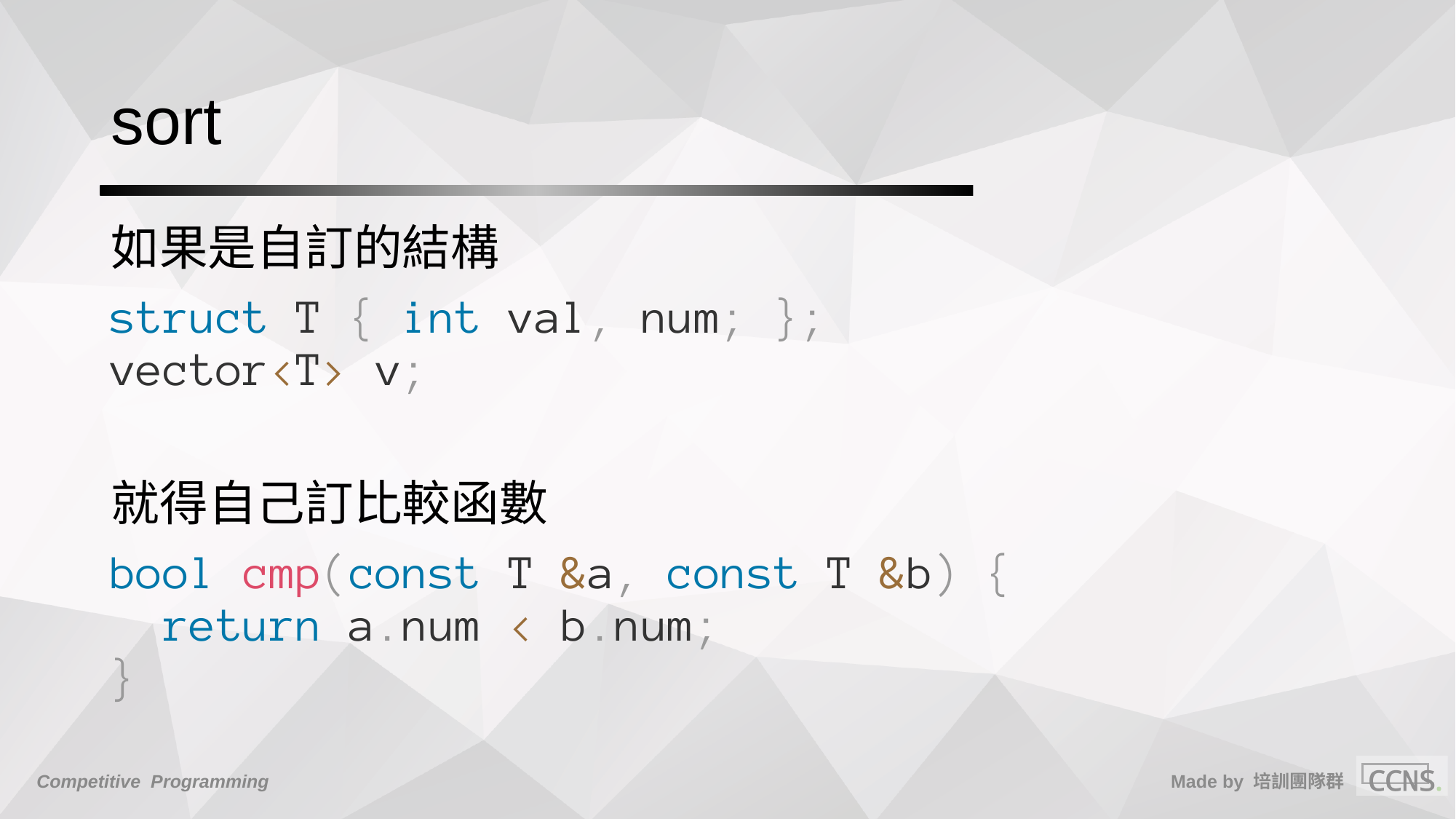

# sort
如果是自訂的結構
struct T { int val, num; };
vector<T> v;

就得自己訂比較函數
bool cmp(const T &a, const T &b) {
  return a.num < b.num;
}